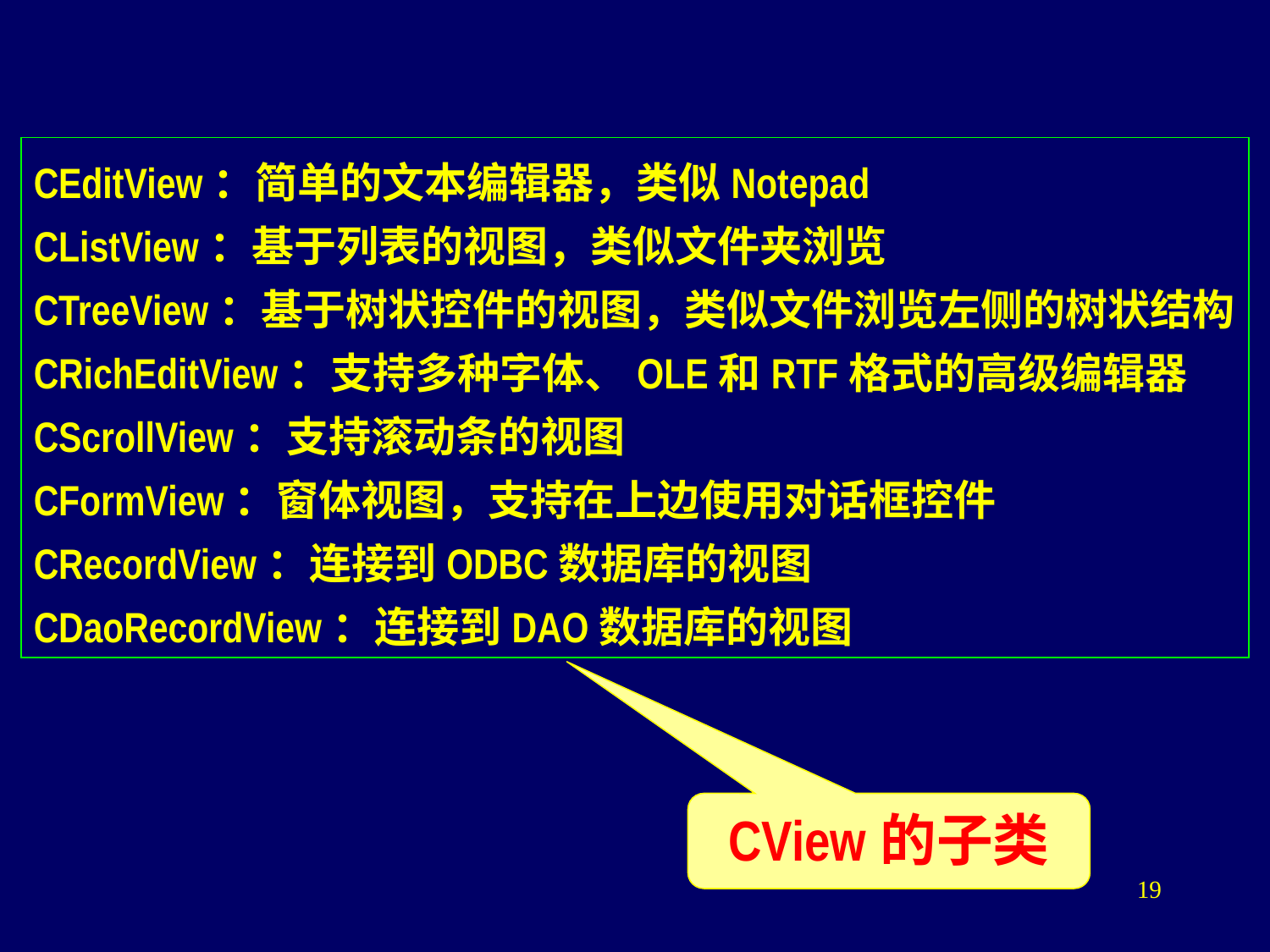

CEditView：简单的文本编辑器，类似Notepad
CListView：基于列表的视图，类似文件夹浏览
CTreeView：基于树状控件的视图，类似文件浏览左侧的树状结构
CRichEditView：支持多种字体、OLE和RTF格式的高级编辑器CScrollView：支持滚动条的视图
CFormView：窗体视图，支持在上边使用对话框控件
CRecordView：连接到ODBC数据库的视图
CDaoRecordView：连接到DAO数据库的视图
CView的子类
19